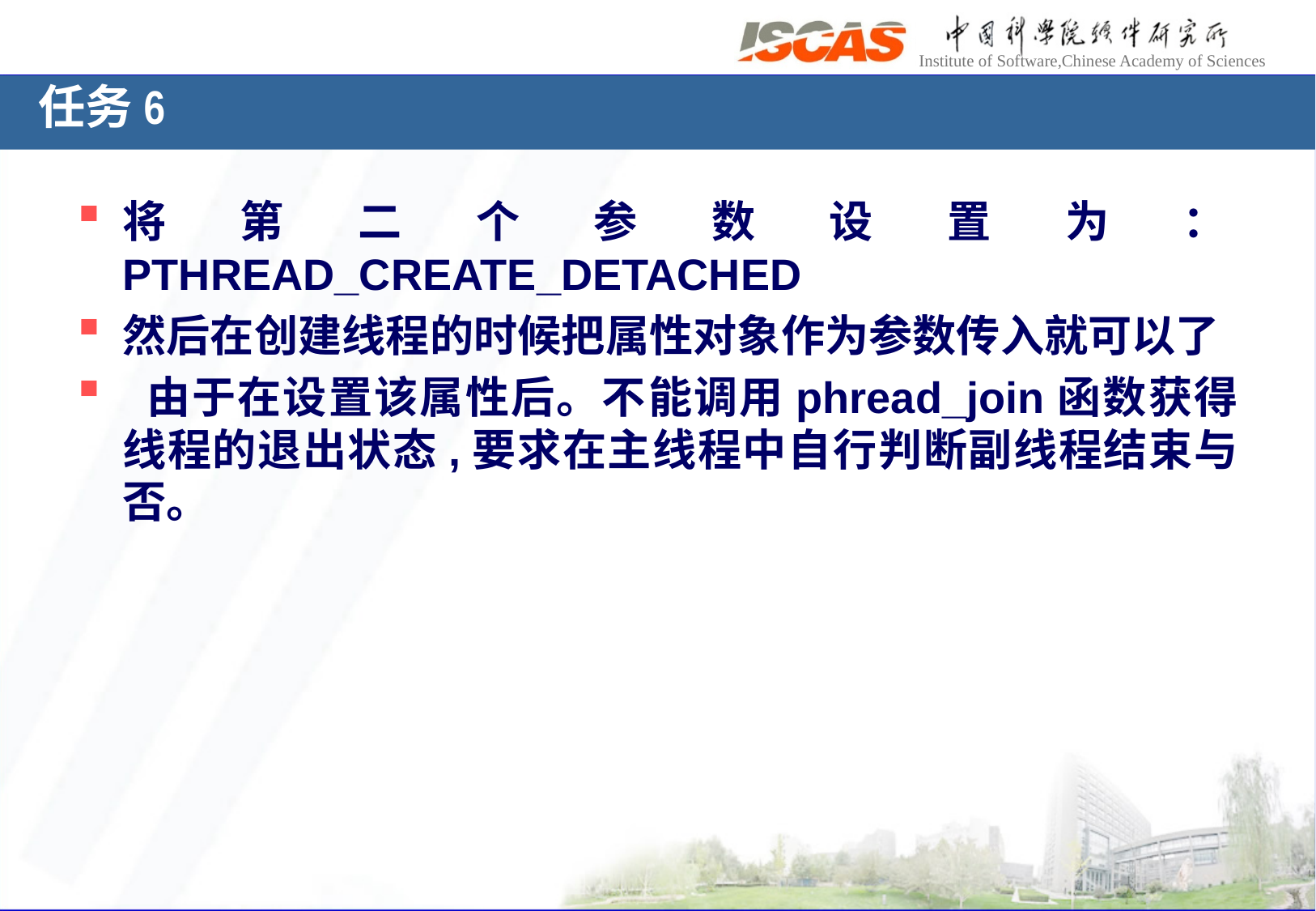

# 任务6
将第二个参数设置为：PTHREAD_CREATE_DETACHED
然后在创建线程的时候把属性对象作为参数传入就可以了
 由于在设置该属性后。不能调用phread_join函数获得线程的退出状态,要求在主线程中自行判断副线程结束与否。